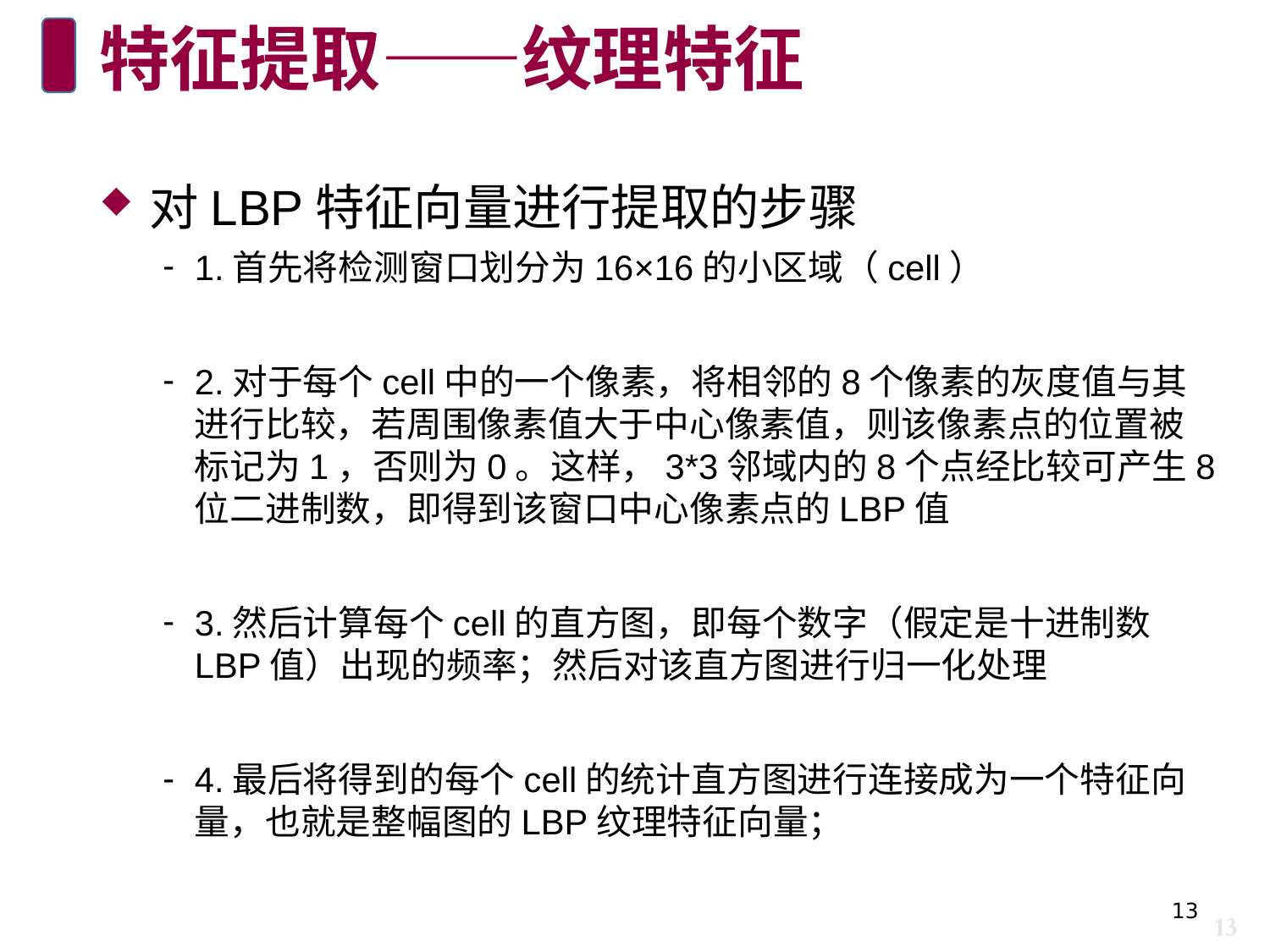

# 特征提取——纹理特征
对LBP特征向量进行提取的步骤
1.首先将检测窗口划分为16×16的小区域（cell）

2.对于每个cell中的一个像素，将相邻的8个像素的灰度值与其进行比较，若周围像素值大于中心像素值，则该像素点的位置被标记为1，否则为0。这样，3*3邻域内的8个点经比较可产生8位二进制数，即得到该窗口中心像素点的LBP值

3.然后计算每个cell的直方图，即每个数字（假定是十进制数LBP值）出现的频率；然后对该直方图进行归一化处理

4.最后将得到的每个cell的统计直方图进行连接成为一个特征向量，也就是整幅图的LBP纹理特征向量；
13
13